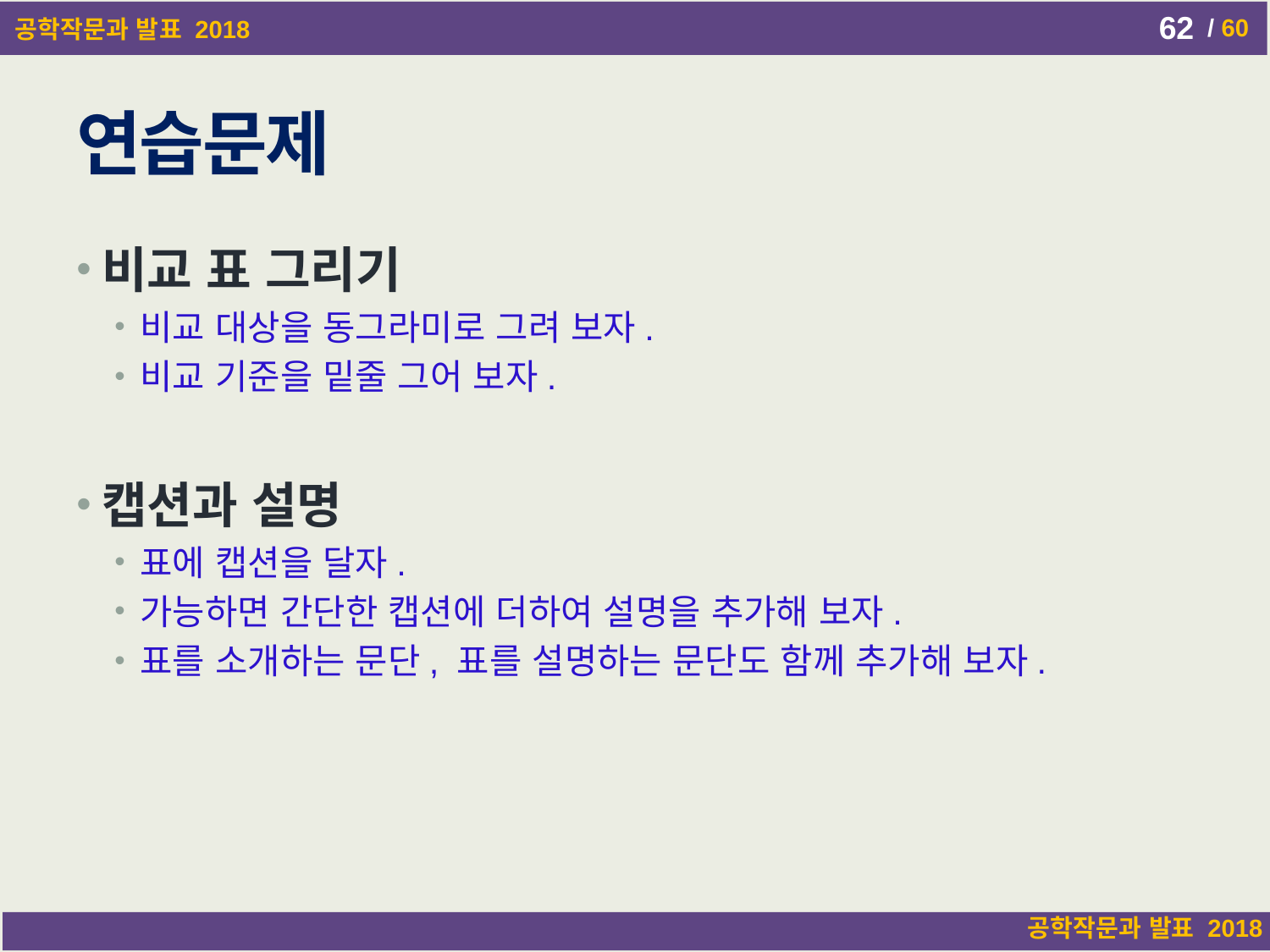

62
# 연습문제
비교 표 그리기
비교 대상을 동그라미로 그려 보자.
비교 기준을 밑줄 그어 보자.

캡션과 설명
표에 캡션을 달자.
가능하면 간단한 캡션에 더하여 설명을 추가해 보자.
표를 소개하는 문단, 표를 설명하는 문단도 함께 추가해 보자.